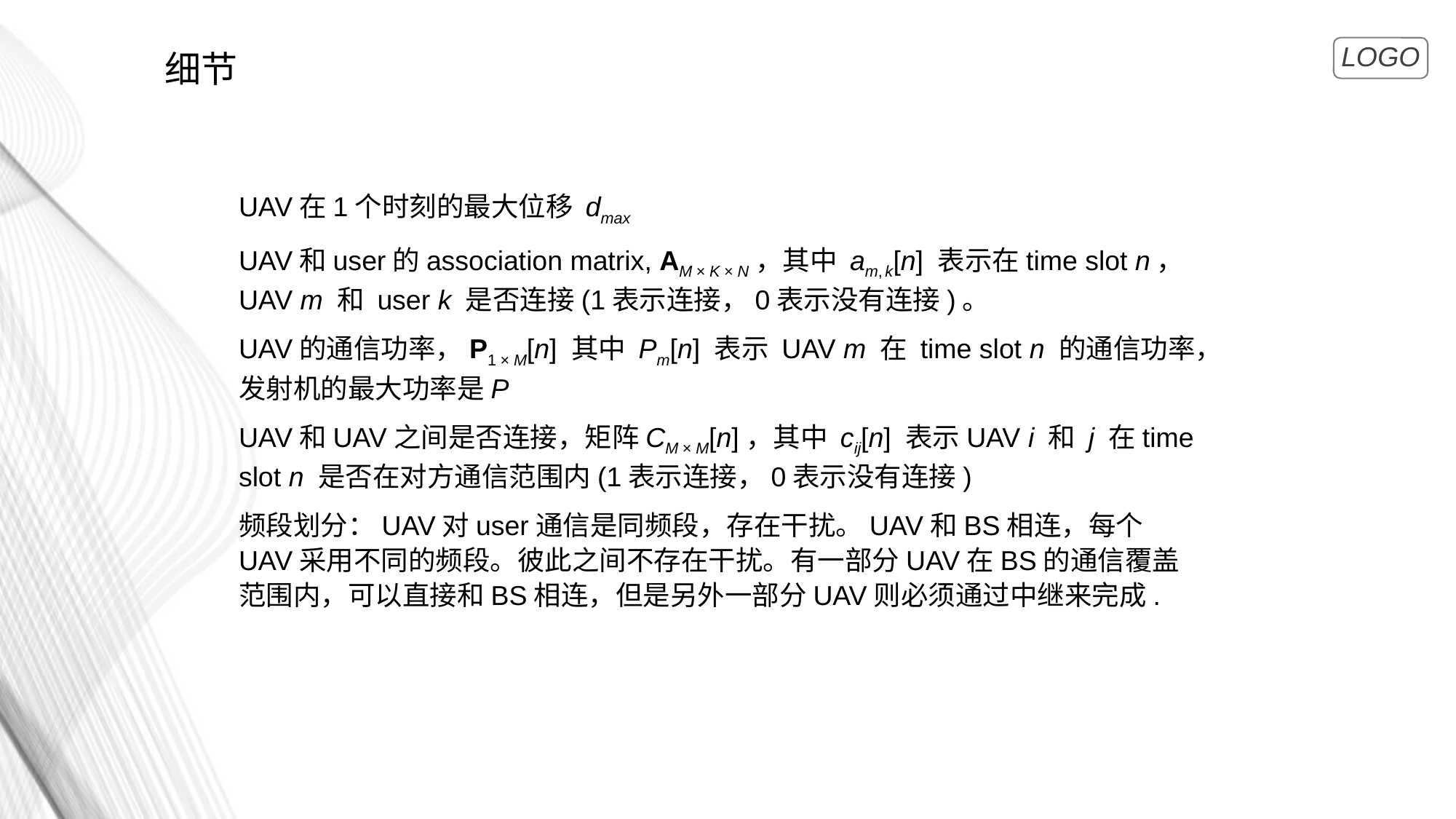

细节
UAV在1个时刻的最大位移 dmax
UAV和user的association matrix, AM × K × N，其中 am, k[n] 表示在time slot n，UAV m 和 user k 是否连接(1表示连接，0表示没有连接)。
UAV的通信功率，P1 × M[n] 其中 Pm[n] 表示 UAV m 在 time slot n 的通信功率，发射机的最大功率是P
UAV和UAV之间是否连接，矩阵CM × M[n]，其中 cij[n] 表示UAV i 和 j 在time slot n 是否在对方通信范围内(1表示连接，0表示没有连接)
频段划分：UAV对user通信是同频段，存在干扰。UAV和BS相连，每个UAV采用不同的频段。彼此之间不存在干扰。有一部分UAV在BS的通信覆盖范围内，可以直接和BS相连，但是另外一部分UAV则必须通过中继来完成.